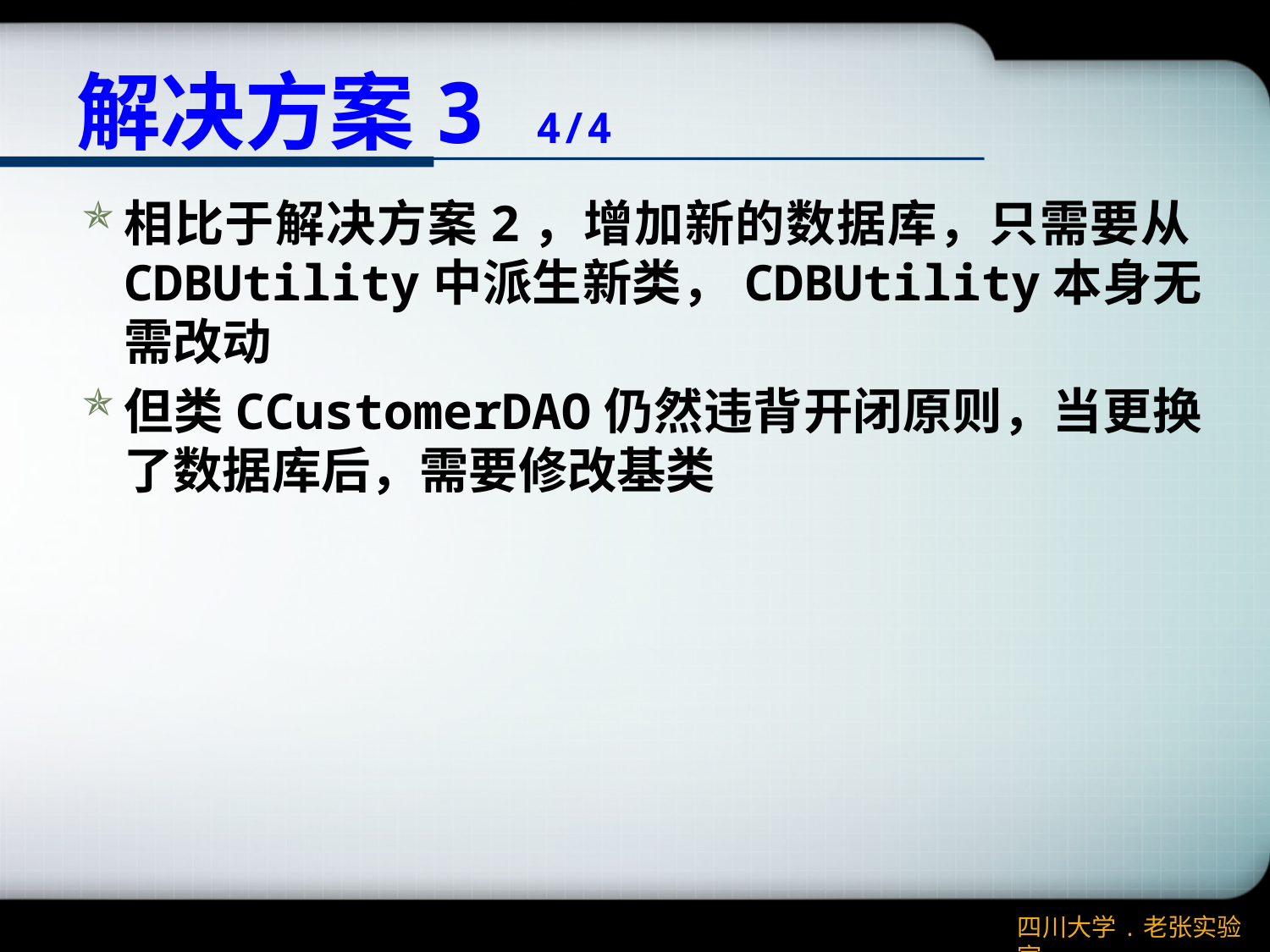

# 解决方案3 4/4
相比于解决方案2，增加新的数据库，只需要从CDBUtility中派生新类，CDBUtility本身无需改动
但类CCustomerDAO仍然违背开闭原则，当更换了数据库后，需要修改基类